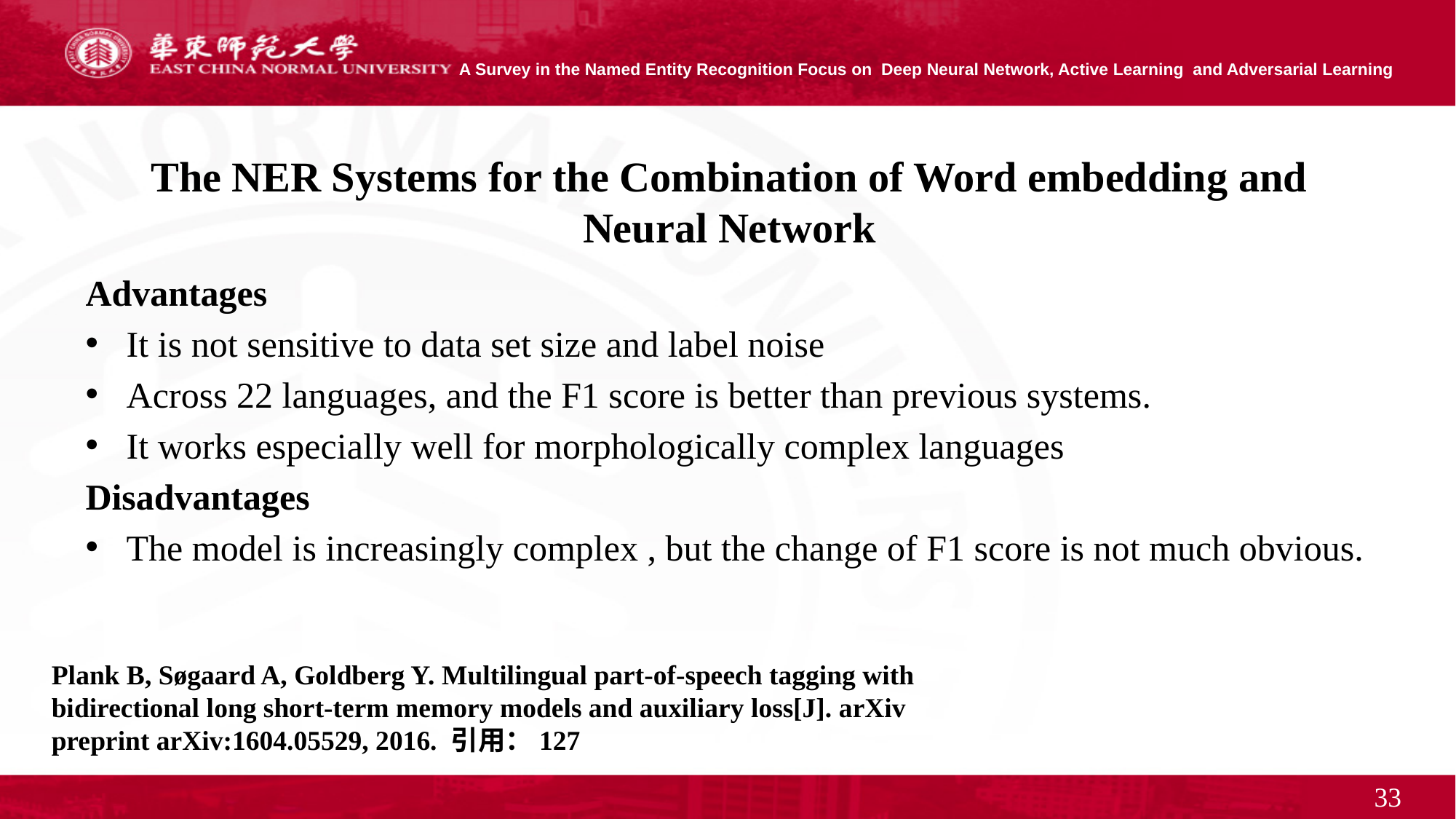

# The NER Systems for the Combination of Word embedding and Neural Network
Advantages
It is not sensitive to data set size and label noise
Across 22 languages, and the F1 score is better than previous systems.
It works especially well for morphologically complex languages
Disadvantages
The model is increasingly complex , but the change of F1 score is not much obvious.

Plank B, Søgaard A, Goldberg Y. Multilingual part-of-speech tagging with bidirectional long short-term memory models and auxiliary loss[J]. arXiv preprint arXiv:1604.05529, 2016. 引用：127
33